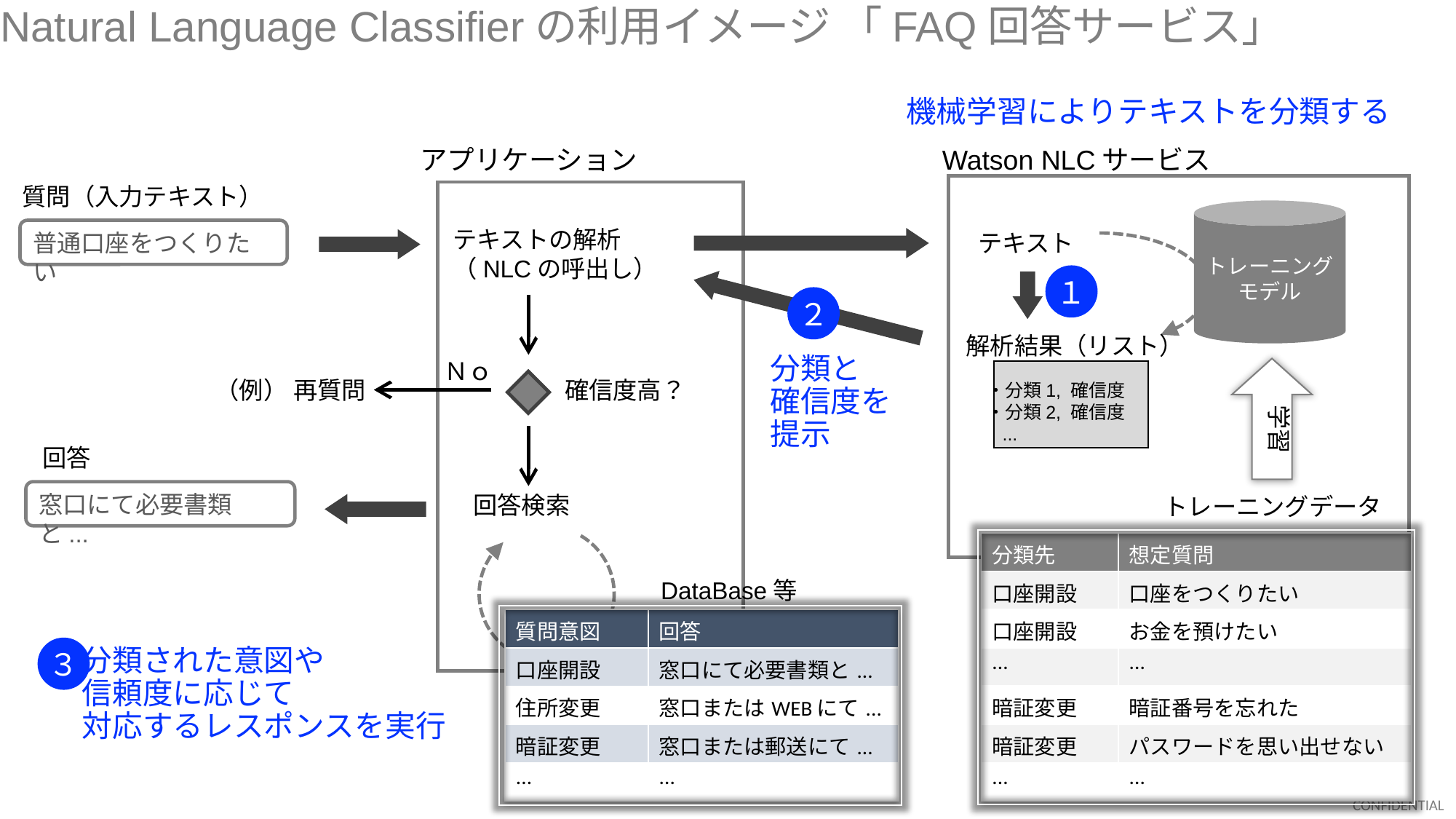

Natural Language Classifierの利用イメージ 「FAQ回答サービス」
機械学習によりテキストを分類する

アプリケーション
Watson NLCサービス

質問（入力テキスト）

トレーニング
モデル
テキストの解析
（NLCの呼出し）
普通口座をつくりたい
テキスト

１

２
解析結果（リスト）

・分類1, 確信度
・分類2, 確信度
   ...
分類と
確信度を
提示
Ｎｏ

（例） 再質問
確信度高？

学習
回答

窓口にて必要書類と...
回答検索
トレーニングデータ

| 分類先 | 想定質問 |
| --- | --- |
| 口座開設 | 口座をつくりたい |
| 口座開設 | お金を預けたい |
| ... | ... |
| 暗証変更 | 暗証番号を忘れた |
| 暗証変更 | パスワードを思い出せない |
| ... | ... |
DataBase等

| 質問意図 | 回答 |
| --- | --- |
| 口座開設 | 窓口にて必要書類と... |
| 住所変更 | 窓口またはWEBにて... |
| 暗証変更 | 窓口または郵送にて... |
| ... | ... |
３
分類された意図や
信頼度に応じて
対応するレスポンスを実行
CONFIDENTIAL